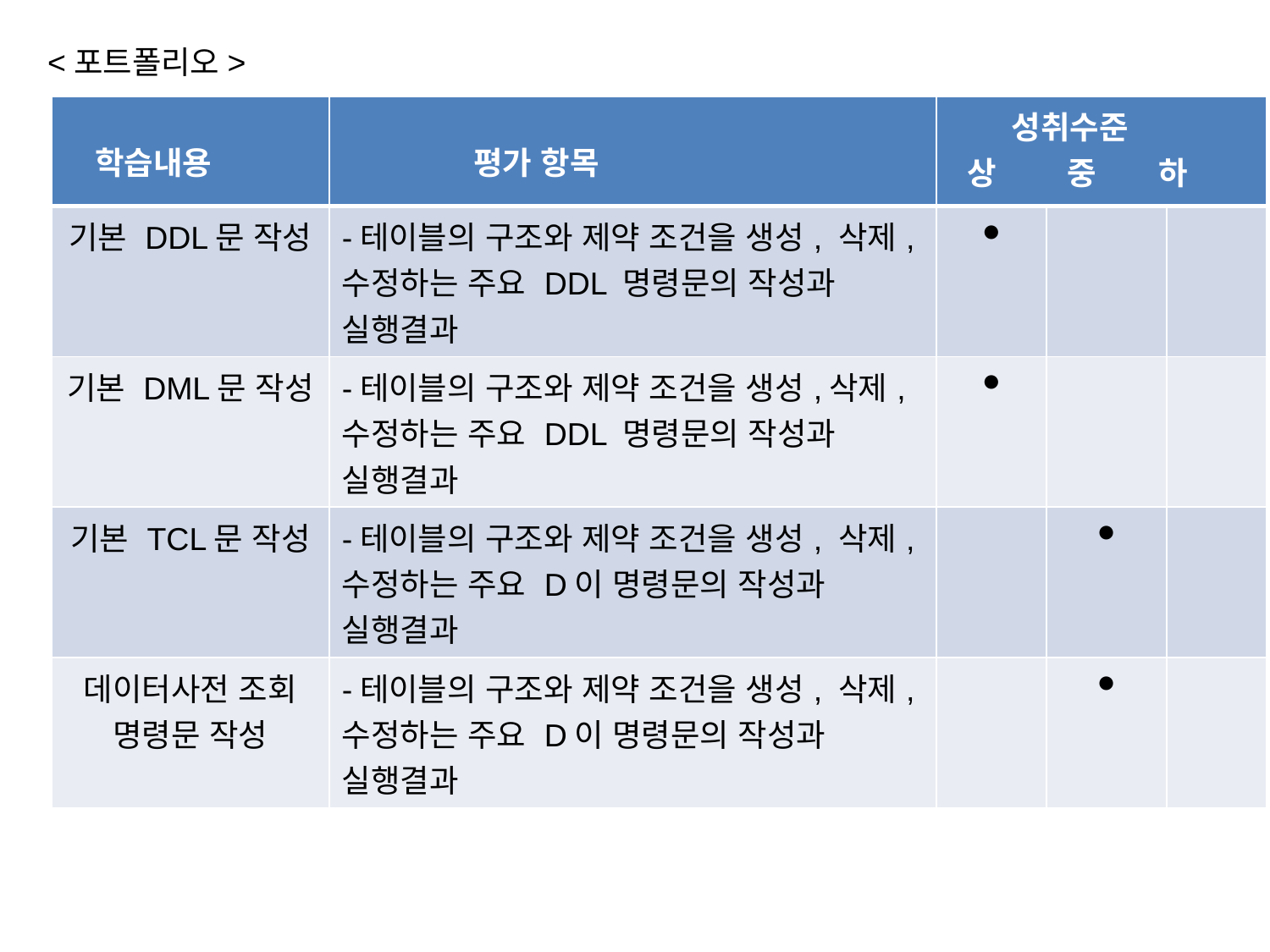

<포트폴리오>
| 학습내용 | 평가 항목 | 성취수준 상 중 하 |  |  |
| --- | --- | --- | --- | --- |
| 기본 DDL문 작성 | -테이블의 구조와 제약 조건을 생성, 삭제, 수정하는 주요 DDL 명령문의 작성과 실행결과 | ● |  |  |
| 기본 DML문 작성 | -테이블의 구조와 제약 조건을 생성,삭제, 수정하는 주요 DDL 명령문의 작성과 실행결과 | ● |  |  |
| 기본 TCL문 작성 | -테이블의 구조와 제약 조건을 생성, 삭제, 수정하는 주요 D이 명령문의 작성과 실행결과 |  | ● |  |
| 데이터사전 조회 명령문 작성 | -테이블의 구조와 제약 조건을 생성, 삭제, 수정하는 주요 D이 명령문의 작성과 실행결과 |  | ● |  |